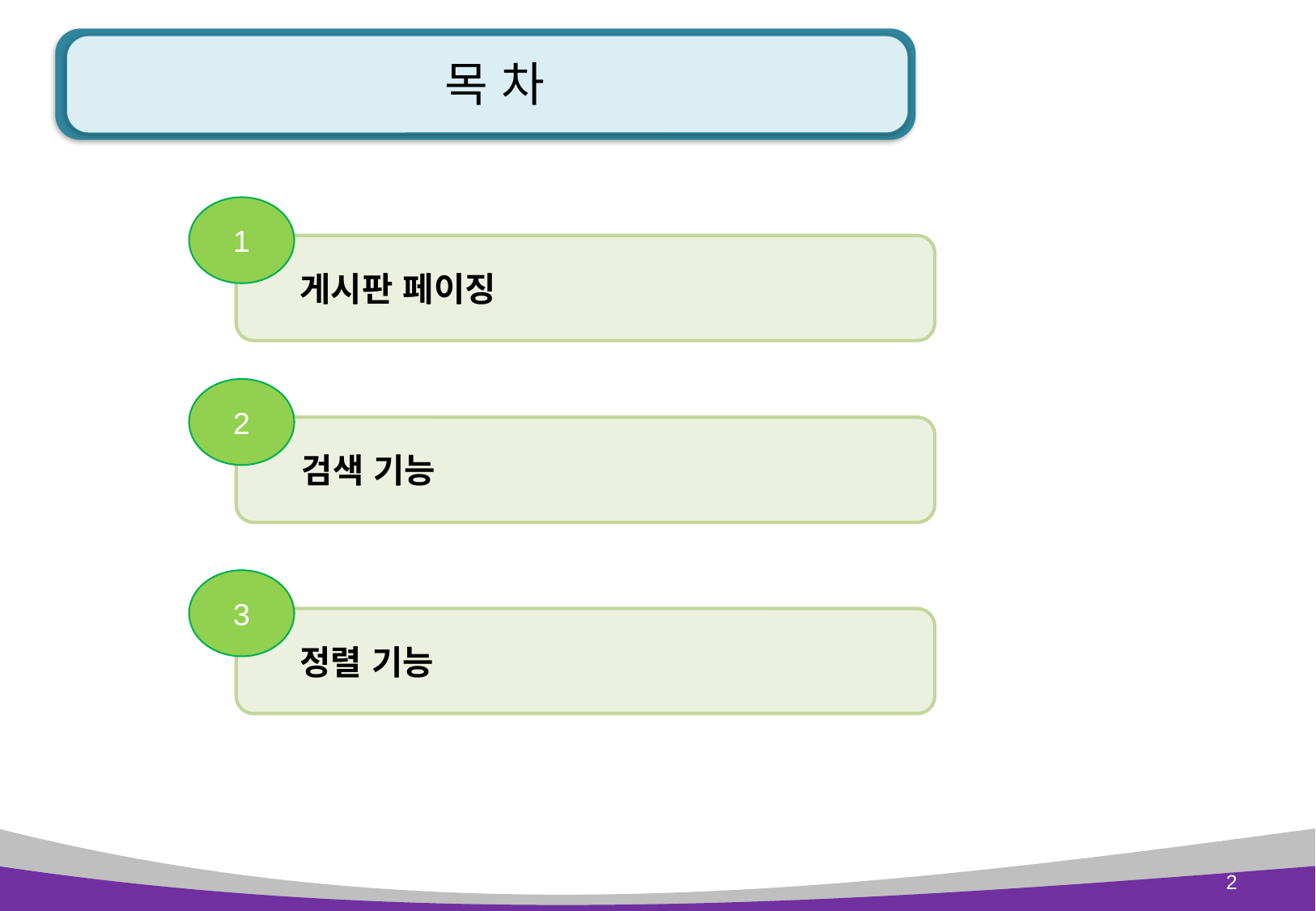

# 목 차
1
     게시판 페이징
2
     검색 기능
3
     정렬 기능
2